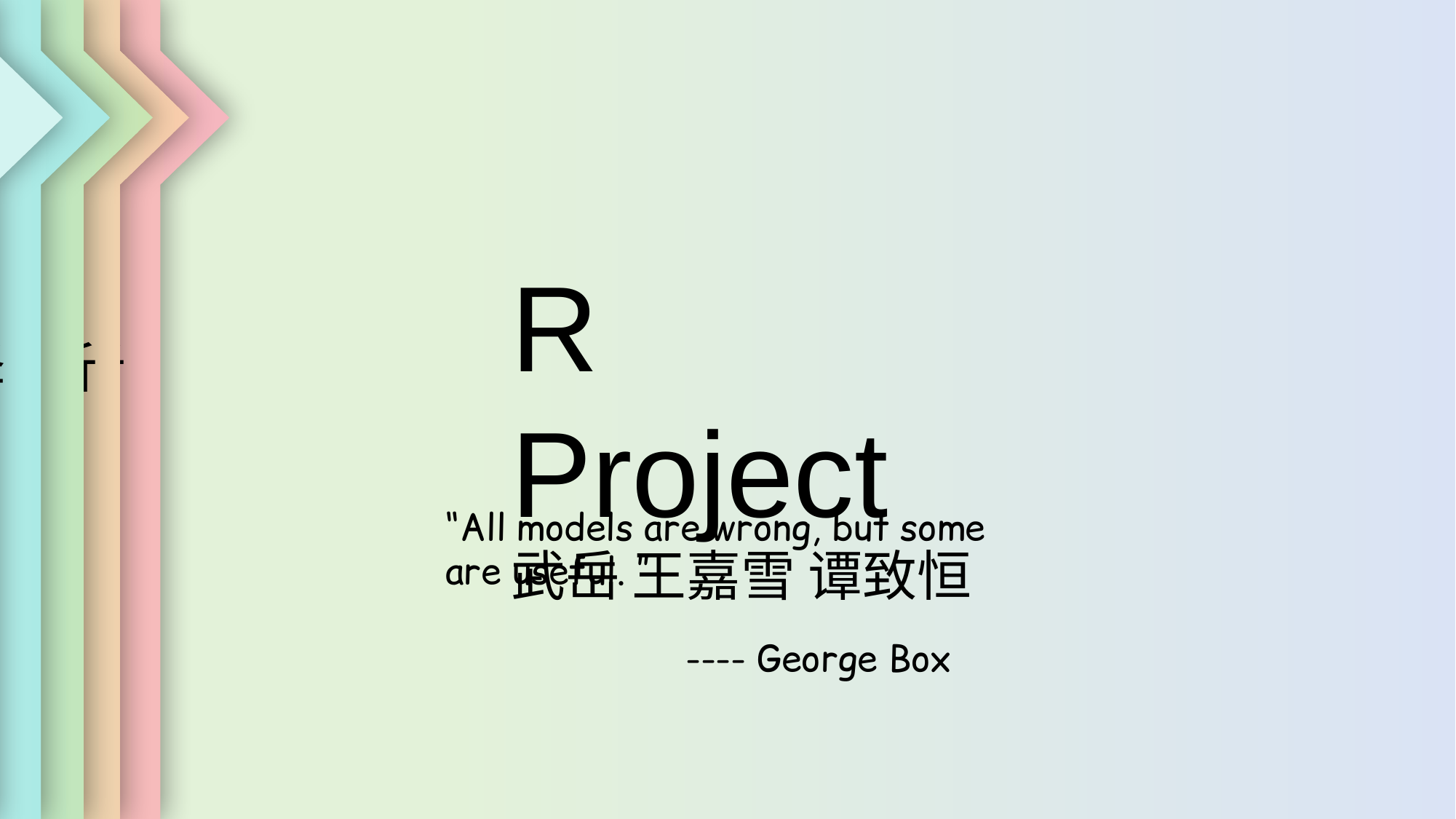

Part 1
ANOVA

Part 2
变量选择

Part 3
回归

Part 4
聚类分析

Part 5
应用分析
R Project
武岳 王嘉雪 谭致恒
“All models are wrong, but some are useful. ”

                      ---- George Box